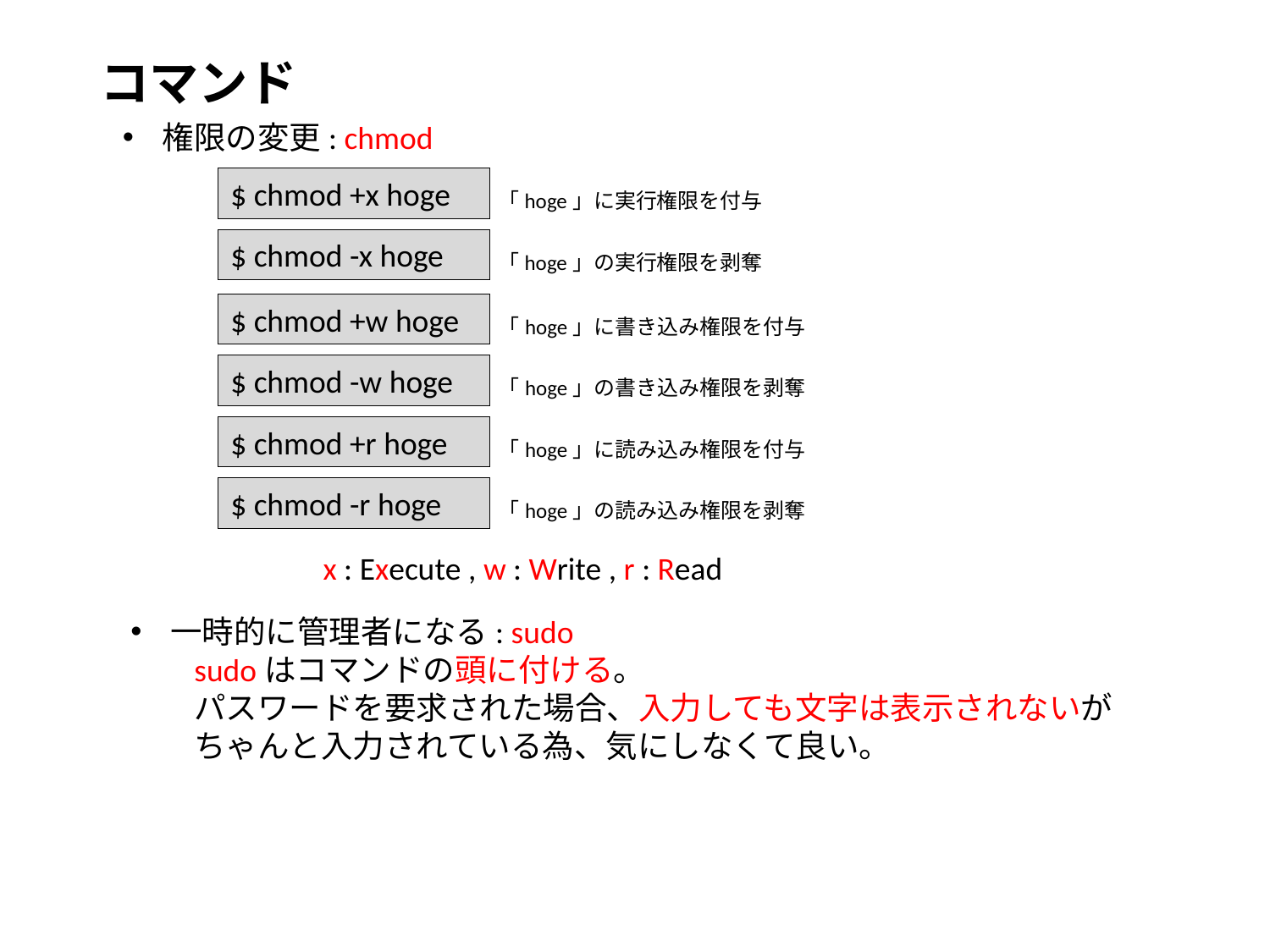

# コマンド
権限の変更: chmod
$ chmod +x hoge
「hoge」に実行権限を付与
$ chmod -x hoge
「hoge」の実行権限を剥奪
$ chmod +w hoge
「hoge」に書き込み権限を付与
$ chmod -w hoge
「hoge」の書き込み権限を剥奪
$ chmod +r hoge
「hoge」に読み込み権限を付与
$ chmod -r hoge
「hoge」の読み込み権限を剥奪
x : Execute , w : Write , r : Read
一時的に管理者になる: sudo
sudoはコマンドの頭に付ける。
パスワードを要求された場合、入力しても文字は表示されないが
ちゃんと入力されている為、気にしなくて良い。